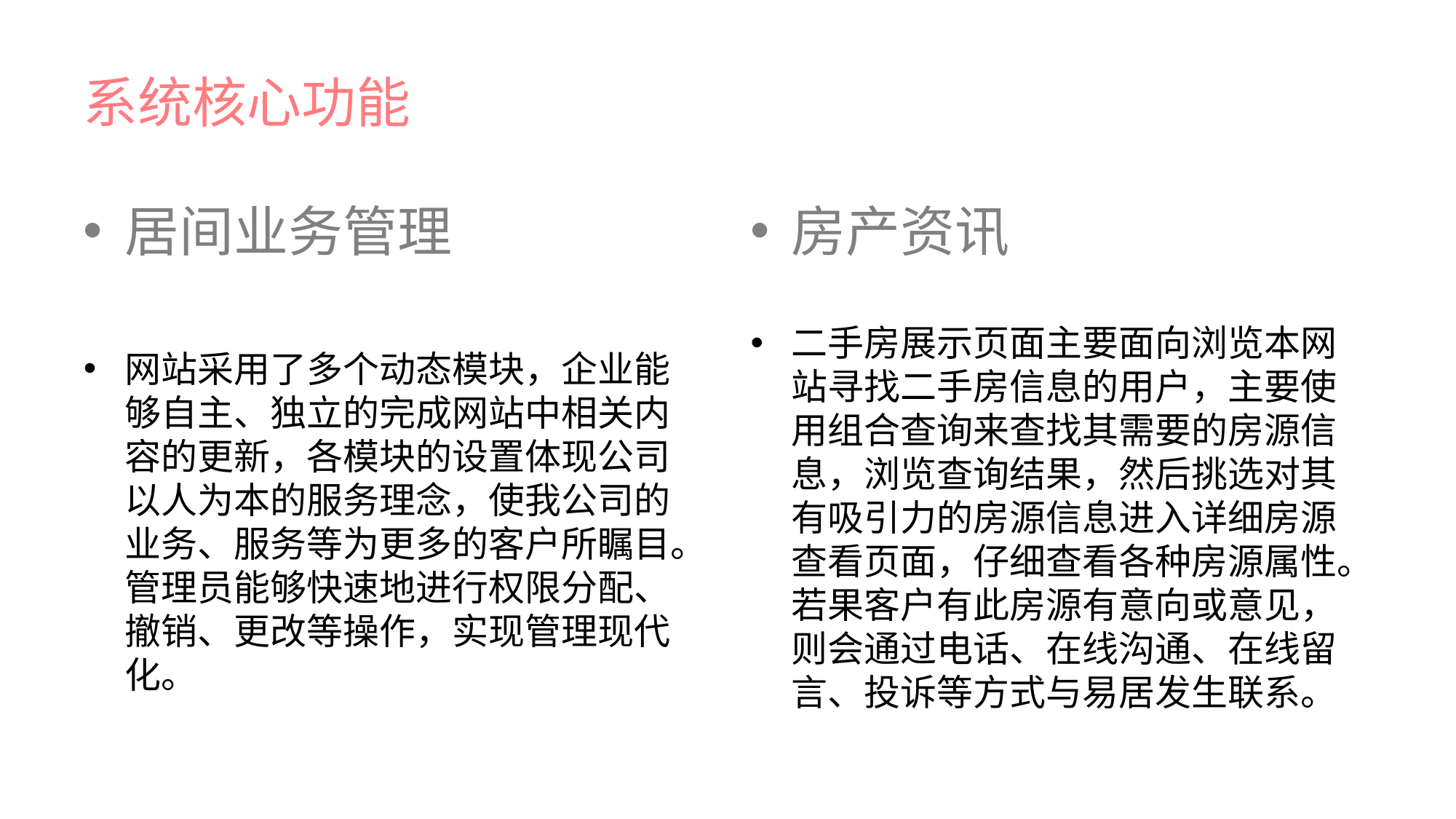

# 系统核心功能
居间业务管理

网站采用了多个动态模块，企业能够自主、独立的完成网站中相关内容的更新，各模块的设置体现公司以人为本的服务理念，使我公司的业务、服务等为更多的客户所瞩目。管理员能够快速地进行权限分配、撤销、更改等操作，实现管理现代化。
房产资讯

二手房展示页面主要面向浏览本网站寻找二手房信息的用户，主要使用组合查询来查找其需要的房源信息，浏览查询结果，然后挑选对其有吸引力的房源信息进入详细房源查看页面，仔细查看各种房源属性。若果客户有此房源有意向或意见，则会通过电话、在线沟通、在线留言、投诉等方式与易居发生联系。